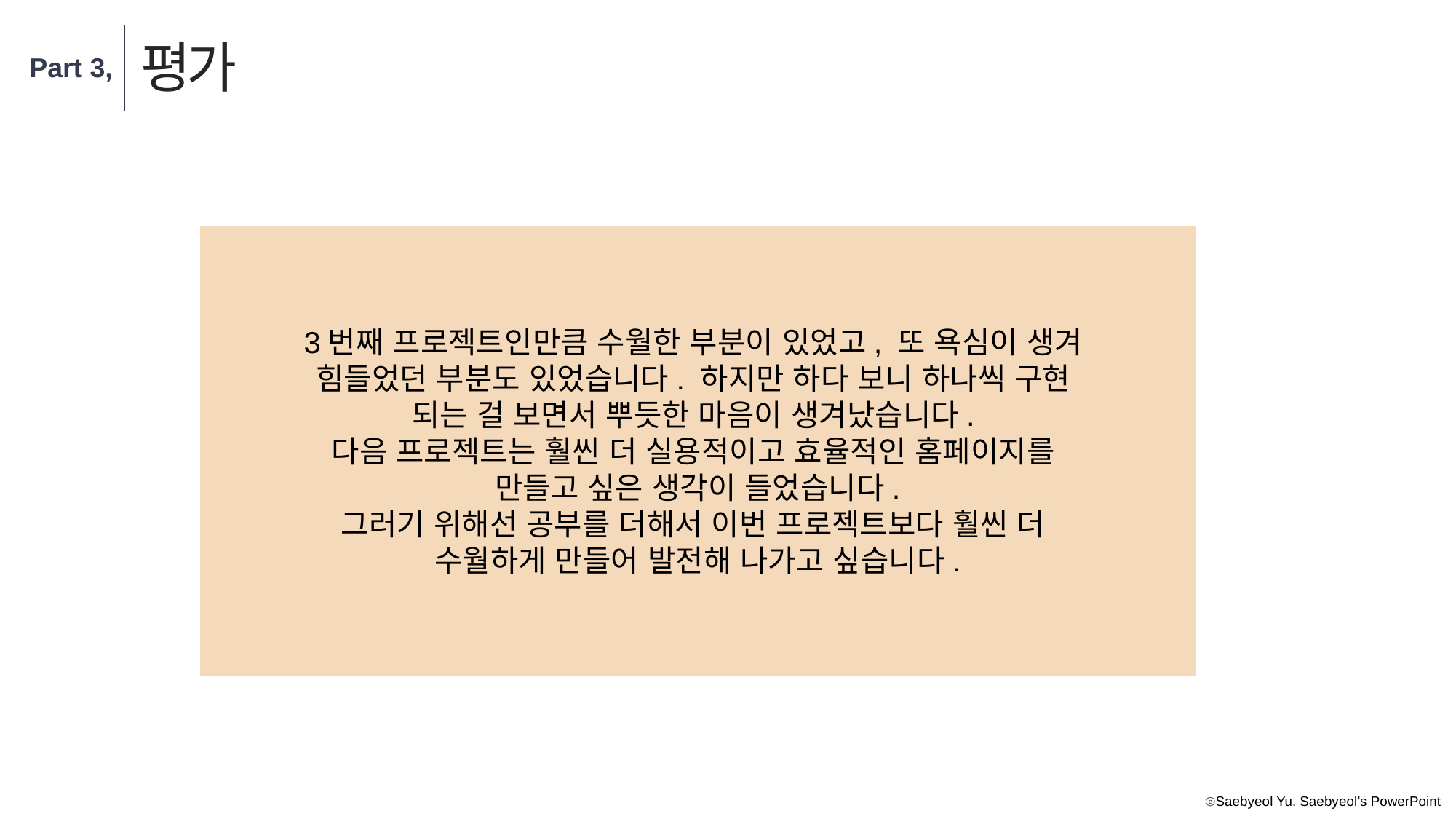

평가
Part 3,
3번째 프로젝트인만큼 수월한 부분이 있었고, 또 욕심이 생겨
힘들었던 부분도 있었습니다. 하지만 하다 보니 하나씩 구현
되는 걸 보면서 뿌듯한 마음이 생겨났습니다.
다음 프로젝트는 훨씬 더 실용적이고 효율적인 홈페이지를
만들고 싶은 생각이 들었습니다.
그러기 위해선 공부를 더해서 이번 프로젝트보다 훨씬 더
수월하게 만들어 발전해 나가고 싶습니다.